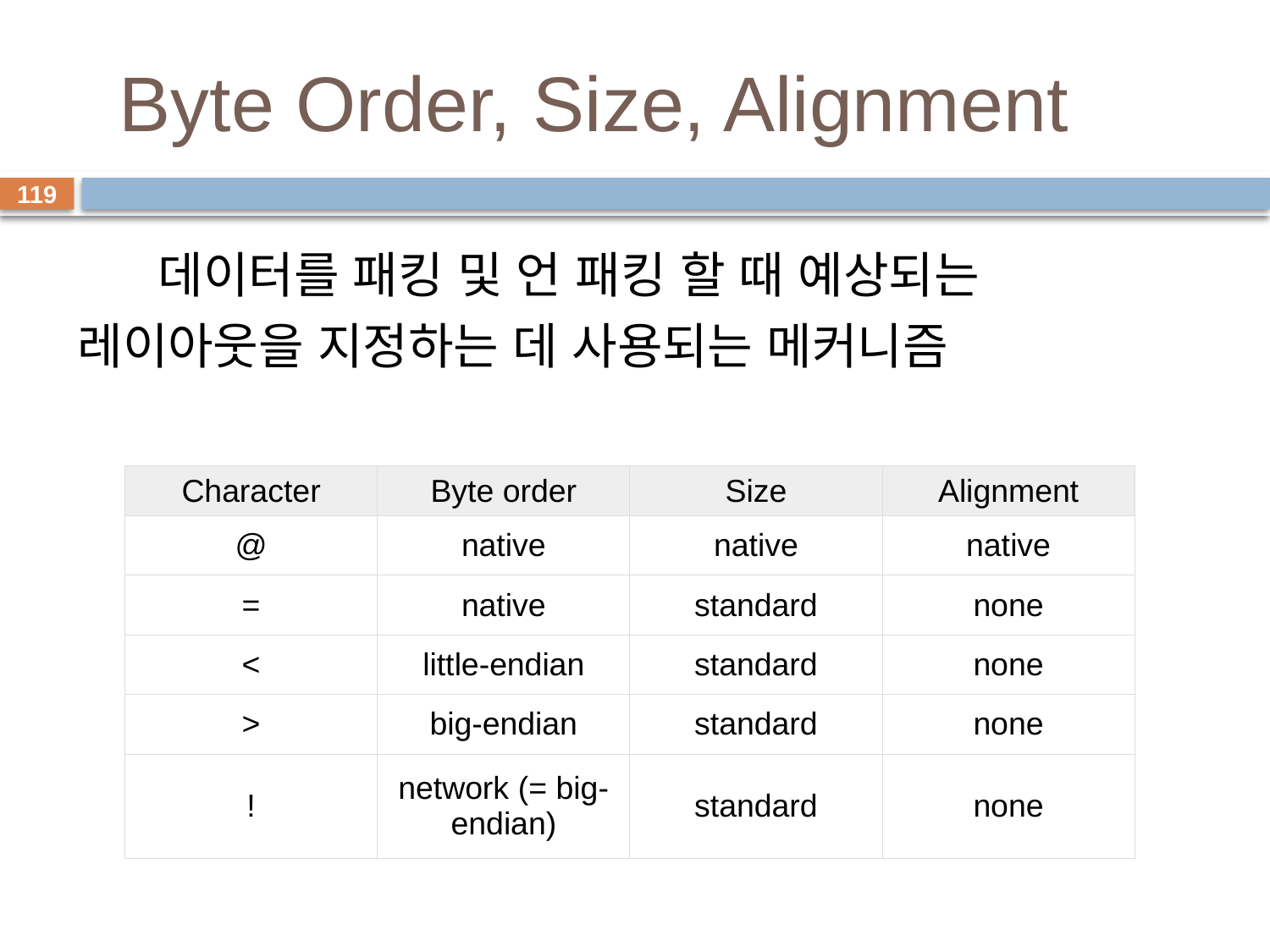

# Byte Order, Size, Alignment
119
     데이터를 패킹 및 언 패킹 할 때 예상되는 레이아웃을 지정하는 데 사용되는 메커니즘
| Character | Byte order | Size | Alignment |
| --- | --- | --- | --- |
| @ | native | native | native |
| = | native | standard | none |
| < | little-endian | standard | none |
| > | big-endian | standard | none |
| ! | network (= big-endian) | standard | none |